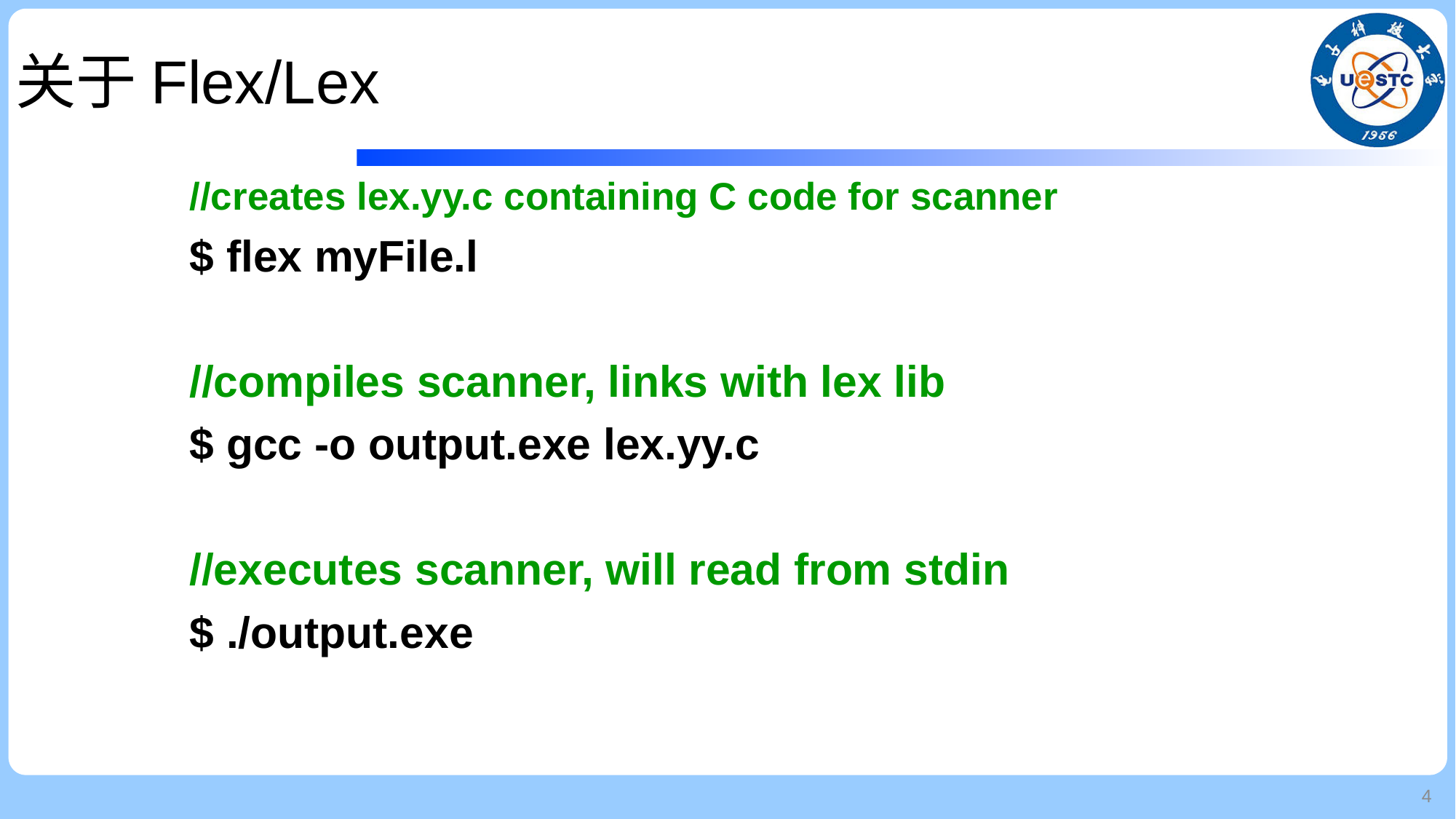

关于Flex/Lex
//creates lex.yy.c containing C code for scanner
$ flex myFile.l

//compiles scanner, links with lex lib
$ gcc -o output.exe lex.yy.c

//executes scanner, will read from stdin
$ ./output.exe

4